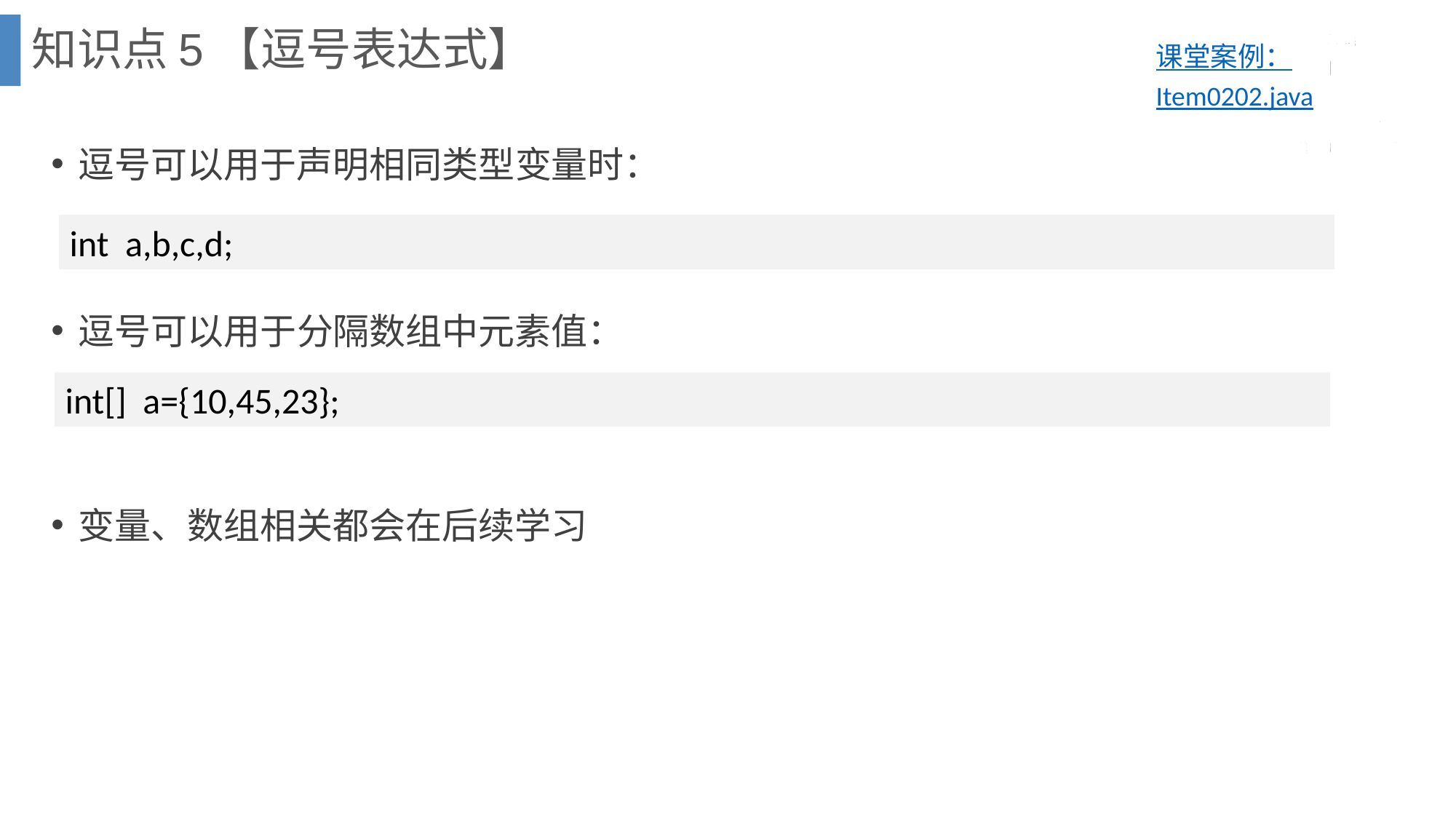

知识点5【逗号表达式】
课堂案例：Item0202.java
逗号可以用于声明相同类型变量时：
int  a,b,c,d;
逗号可以用于分隔数组中元素值：
int[]  a={10,45,23};
变量、数组相关都会在后续学习